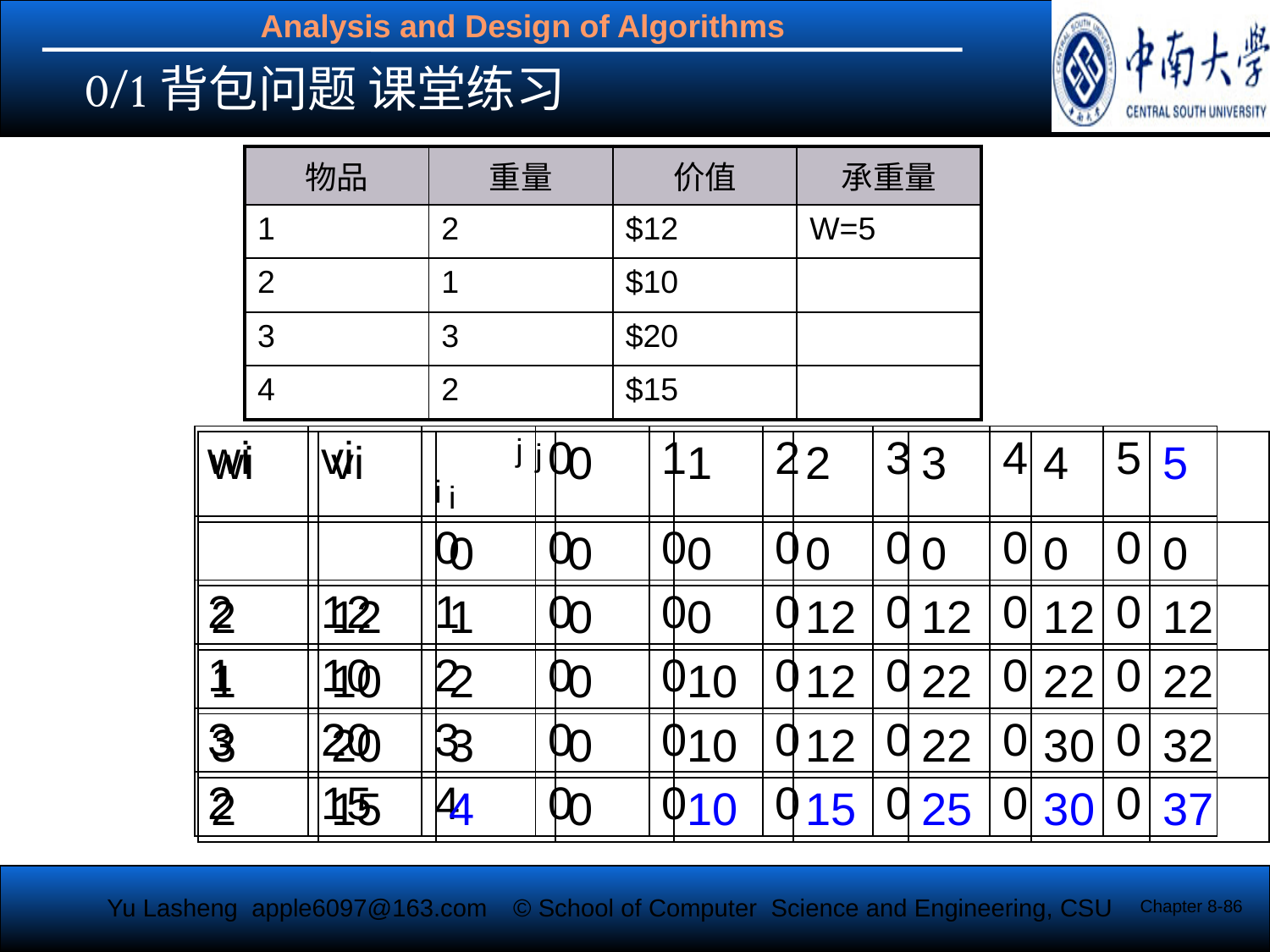

0/1背包问题 课堂练习
| 物品 | 重量 | 价值 | 承重量 |
| --- | --- | --- | --- |
| 1 | 2 | $12 | W=5 |
| 2 | 1 | $10 |  |
| 3 | 3 | $20 |  |
| 4 | 2 | $15 |  |
| wi | vi | j i | 0 | 1 | 2 | 3 | 4 | 5 |
| --- | --- | --- | --- | --- | --- | --- | --- | --- |
|  |  | 0 | 0 | 0 | 0 | 0 | 0 | 0 |
| 2 | 12 | 1 | 0 | 0 | 0 | 0 | 0 | 0 |
| 1 | 10 | 2 | 0 | 0 | 0 | 0 | 0 | 0 |
| 3 | 20 | 3 | 0 | 0 | 0 | 0 | 0 | 0 |
| 2 | 15 | 4 | 0 | 0 | 0 | 0 | 0 | 0 |

| wi | vi | j i | 0 | 1 | 2 | 3 | 4 | 5 |
| --- | --- | --- | --- | --- | --- | --- | --- | --- |
|  |  | 0 | 0 | 0 | 0 | 0 | 0 | 0 |
| 2 | 12 | 1 | 0 | 0 | 12 | 12 | 12 | 12 |
| 1 | 10 | 2 | 0 | 10 | 12 | 22 | 22 | 22 |
| 3 | 20 | 3 | 0 | 10 | 12 | 22 | 30 | 32 |
| 2 | 15 | 4 | 0 | 10 | 15 | 25 | 30 | 37 |

Chapter 8-86